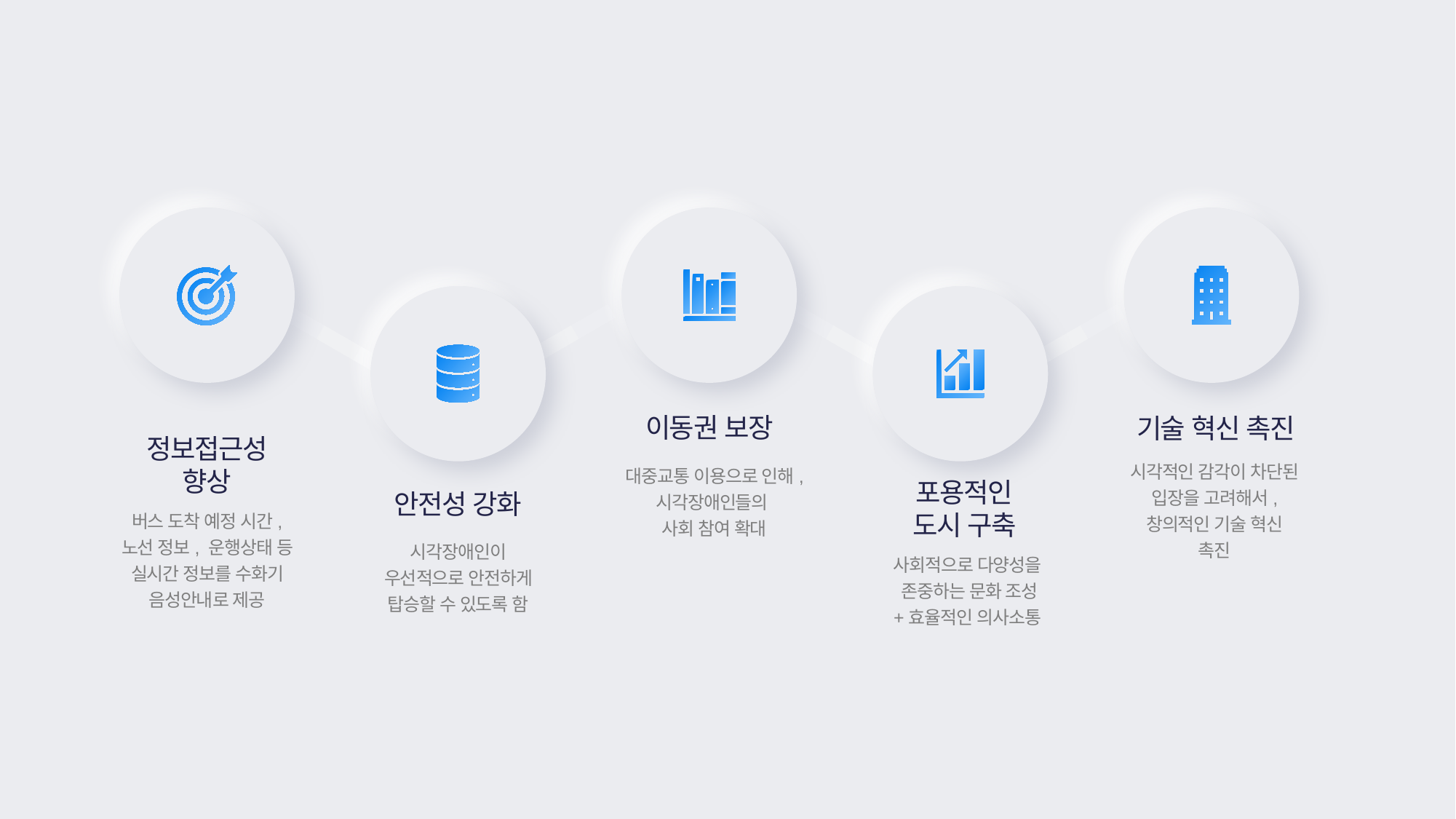

이동권 보장
기술 혁신 촉진
정보접근성
향상
버스 도착 예정 시간,
노선 정보, 운행상태 등 실시간 정보를 수화기 음성안내로 제공
시각적인 감각이 차단된 입장을 고려해서, 창의적인 기술 혁신 촉진
대중교통 이용으로 인해, 시각장애인들의
사회 참여 확대
포용적인
도시 구축
안전성 강화
시각장애인이 우선적으로 안전하게 탑승할 수 있도록 함
사회적으로 다양성을  존중하는 문화 조성
+효율적인 의사소통